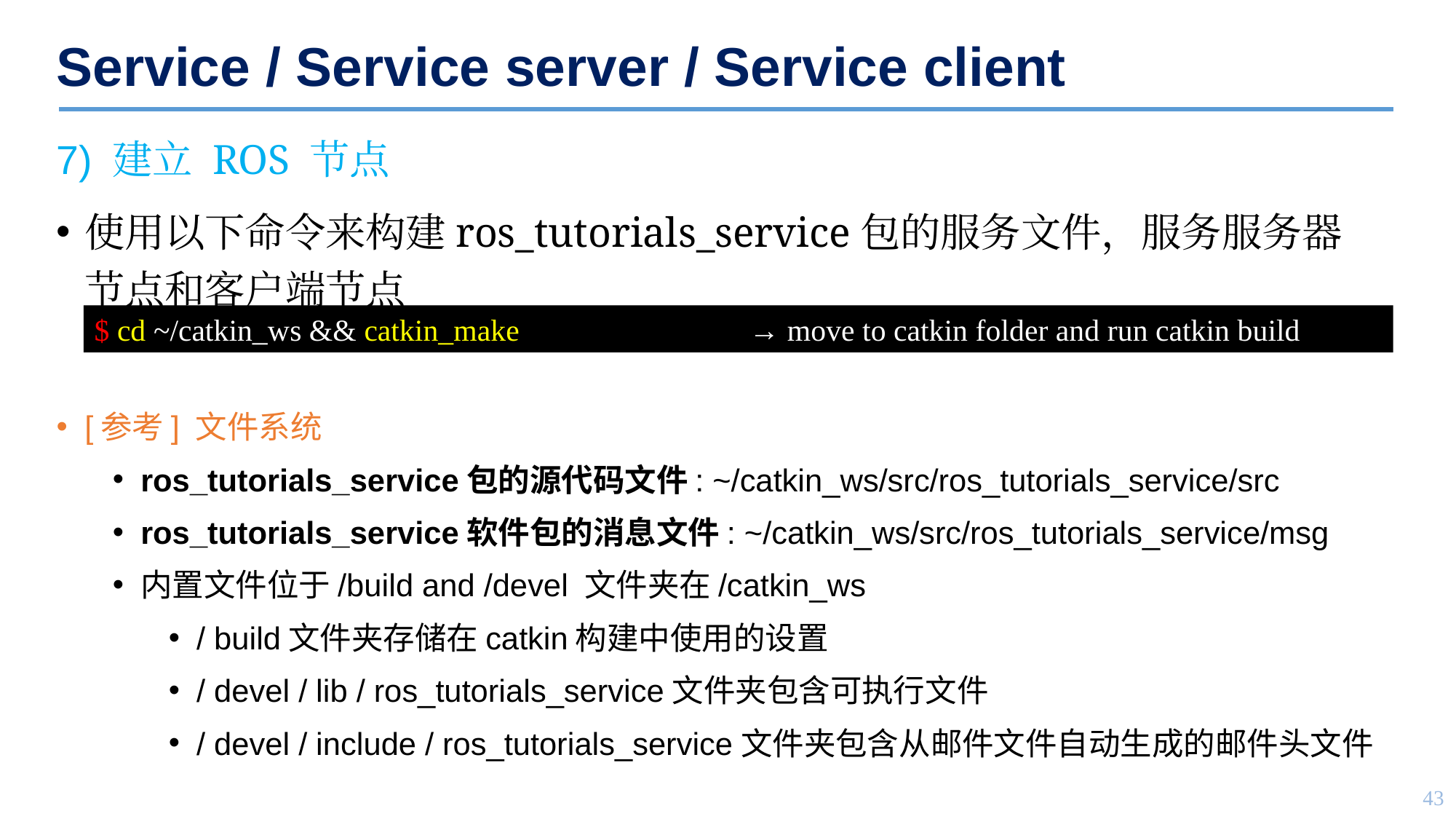

# Service / Service server / Service client
7) 建立 ROS 节点
使用以下命令来构建ros_tutorials_service包的服务文件，服务服务器节点和客户端节点

[参考] 文件系统
ros_tutorials_service包的源代码文件: ~/catkin_ws/src/ros_tutorials_service/src
ros_tutorials_service软件包的消息文件: ~/catkin_ws/src/ros_tutorials_service/msg
内置文件位于/build and /devel 文件夹在/catkin_ws
/ build文件夹存储在catkin构建中使用的设置
/ devel / lib / ros_tutorials_service文件夹包含可执行文件
/ devel / include / ros_tutorials_service文件夹包含从邮件文件自动生成的邮件头文件
$ cd ~/catkin_ws && catkin_make 			→ move to catkin folder and run catkin build
43